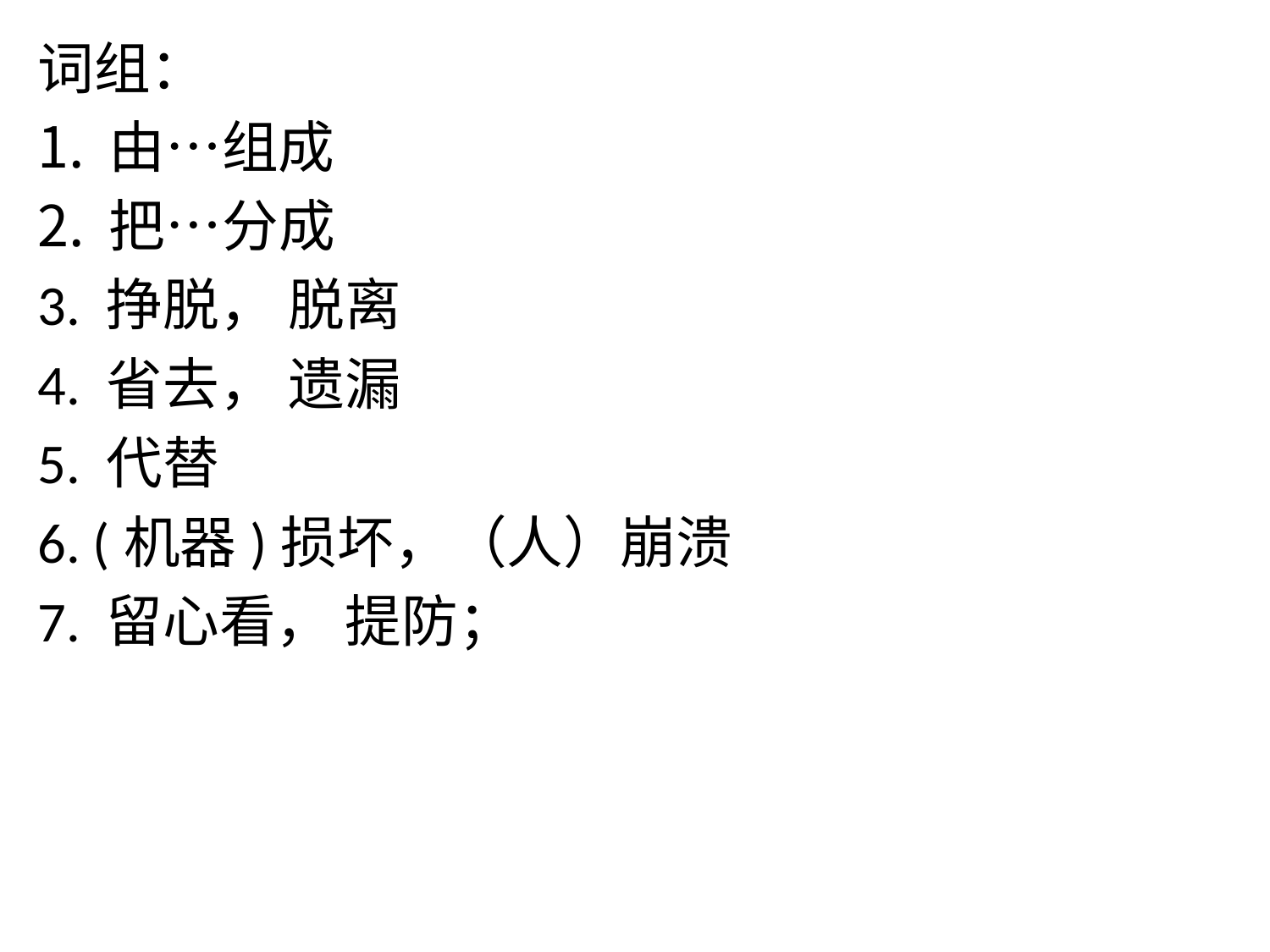

词组：
由…组成
把…分成
3. 挣脱， 脱离
4. 省去， 遗漏
5. 代替
6. (机器)损坏，（人）崩溃
7. 留心看， 提防；